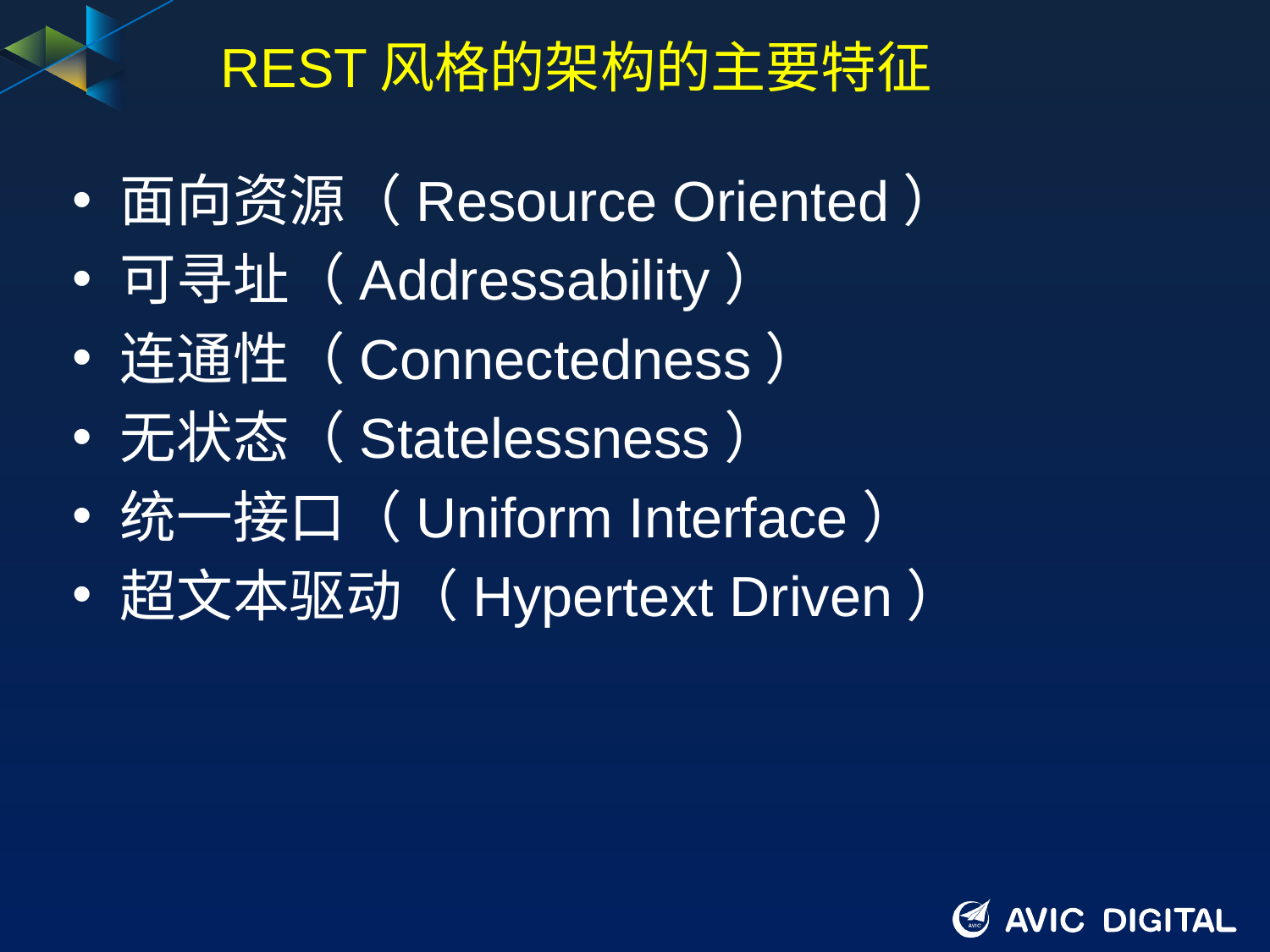

# REST风格的架构的主要特征
面向资源（Resource Oriented）
可寻址（Addressability）
连通性（Connectedness）
无状态（Statelessness）
统一接口（Uniform Interface）
超文本驱动（Hypertext Driven）